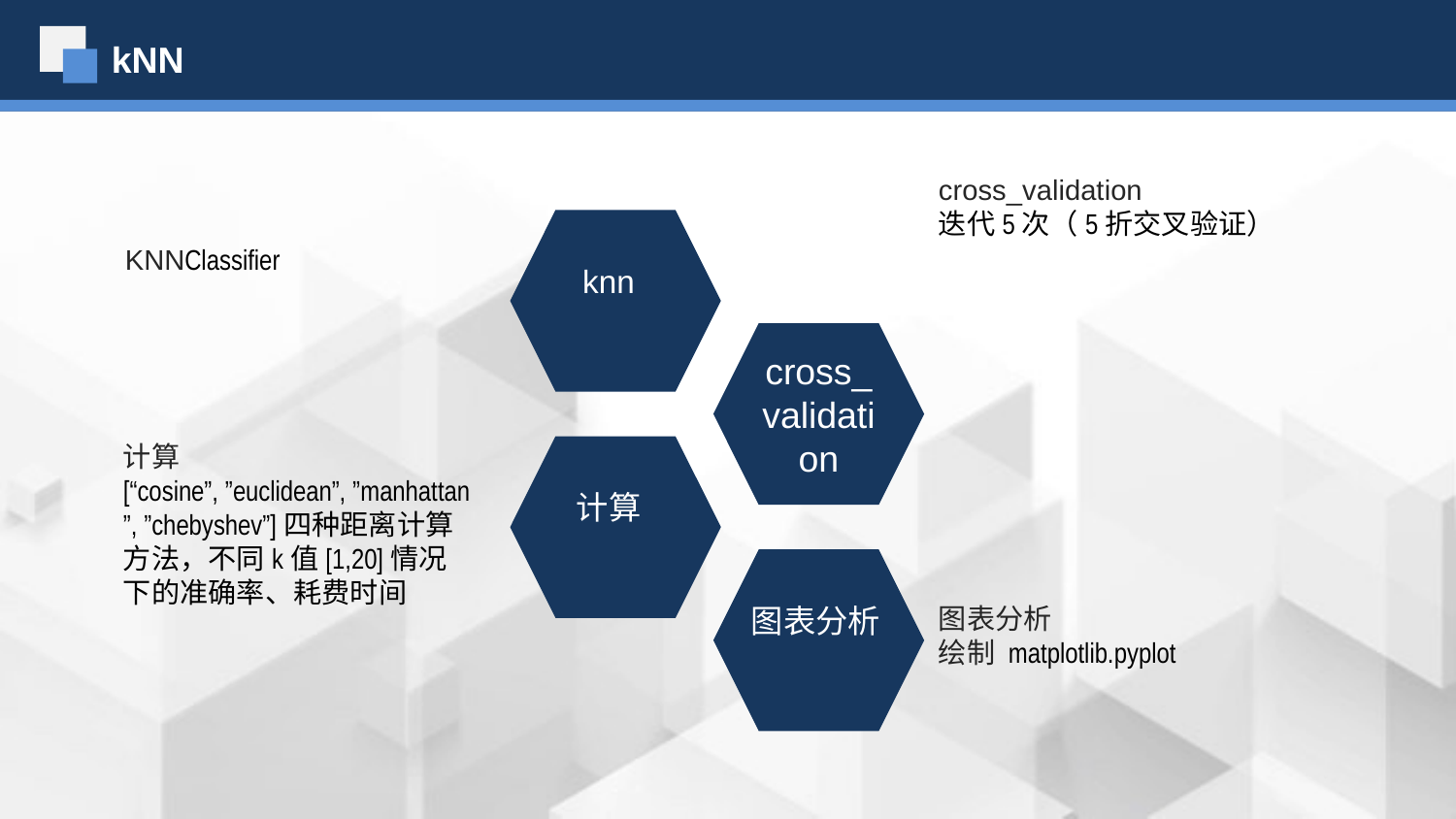

kNN

cross_validation
迭代5次（5折交叉验证）

knn
KNNClassifier

cross_validation

计算[“cosine”, ”euclidean”, ”manhattan”, ”chebyshev”]四种距离计算方法，不同k值[1,20]情况下的准确率、耗费时间

计算

图表分析
图表分析
绘制 matplotlib.pyplot